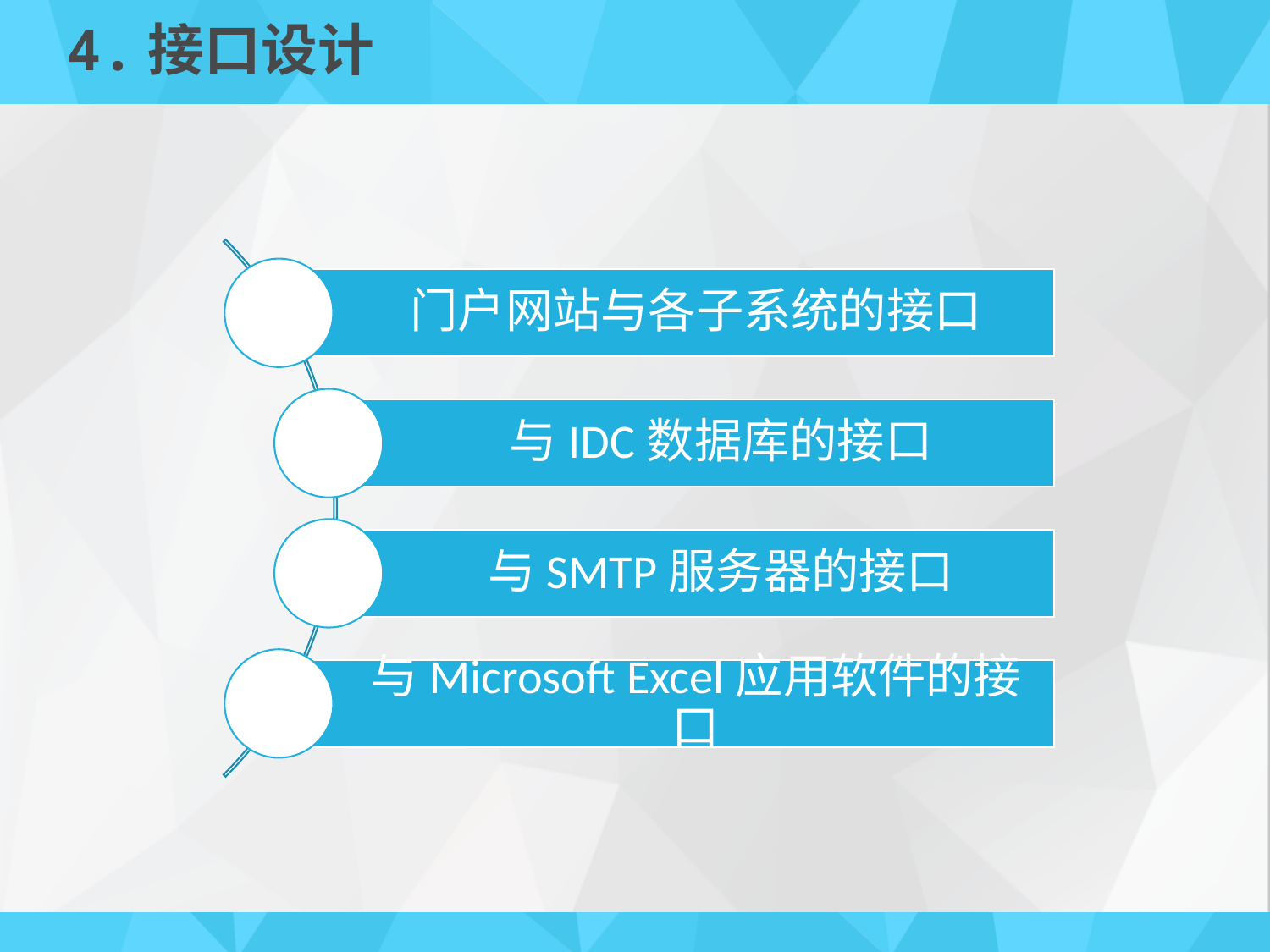

# 4.接口设计
门户网站与各子系统的接口
与IDC数据库的接口
与SMTP服务器的接口
与Microsoft Excel应用软件的接口